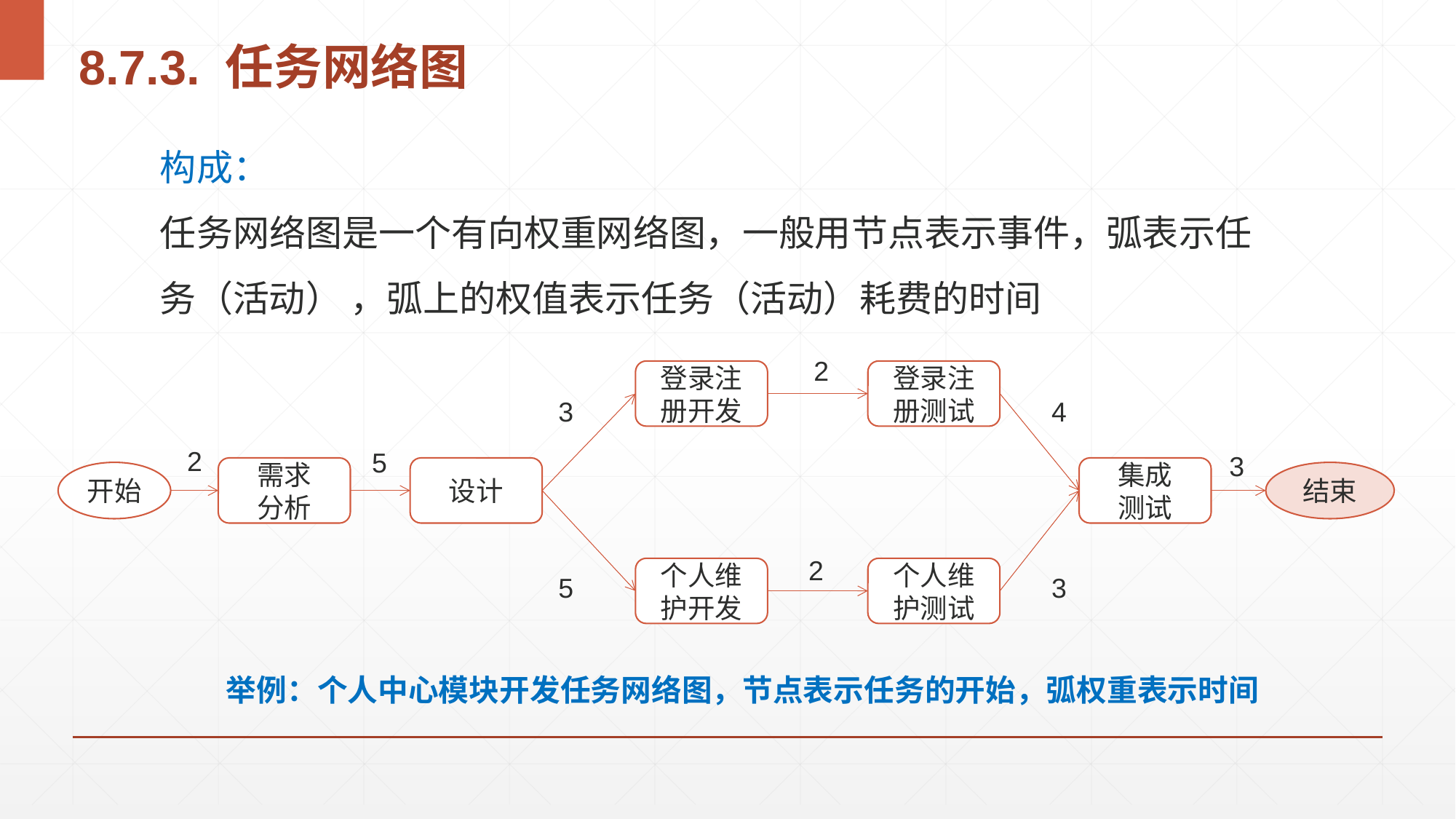

# 8.7.3. 任务网络图
构成：
任务网络图是一个有向权重网络图，一般用节点表示事件，弧表示任务（活动） ，弧上的权值表示任务（活动）耗费的时间
2
登录注册开发
登录注册测试
3
4
2
5
3
需求
分析
设计
集成
测试
开始
结束
2
个人维护开发
个人维护测试
5
3
举例：个人中心模块开发任务网络图，节点表示任务的开始，弧权重表示时间